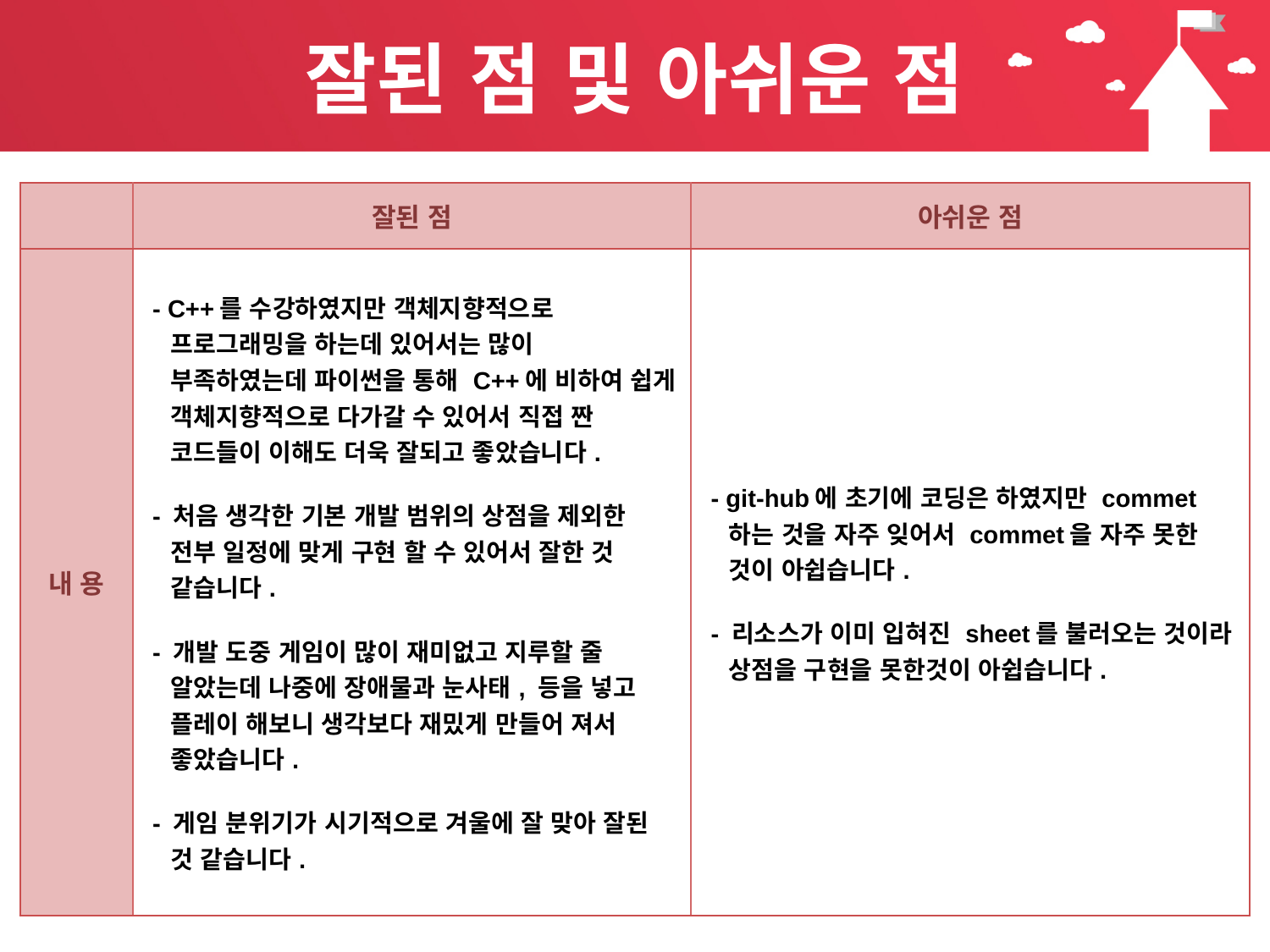

# 잘된 점 및 아쉬운 점
|  | 잘된 점 | 아쉬운 점 |
| --- | --- | --- |
| 내 용 | - C++를 수강하였지만 객체지향적으로 프로그래밍을 하는데 있어서는 많이 부족하였는데 파이썬을 통해 C++에 비하여 쉽게 객체지향적으로 다가갈 수 있어서 직접 짠 코드들이 이해도 더욱 잘되고 좋았습니다. - 처음 생각한 기본 개발 범위의 상점을 제외한 전부 일정에 맞게 구현 할 수 있어서 잘한 것 같습니다. - 개발 도중 게임이 많이 재미없고 지루할 줄 알았는데 나중에 장애물과 눈사태, 등을 넣고 플레이 해보니 생각보다 재밌게 만들어 져서 좋았습니다. - 게임 분위기가 시기적으로 겨울에 잘 맞아 잘된 것 같습니다. | - git-hub에 초기에 코딩은 하였지만 commet하는 것을 자주 잊어서 commet을 자주 못한 것이 아쉽습니다. - 리소스가 이미 입혀진 sheet를 불러오는 것이라 상점을 구현을 못한것이 아쉽습니다. |